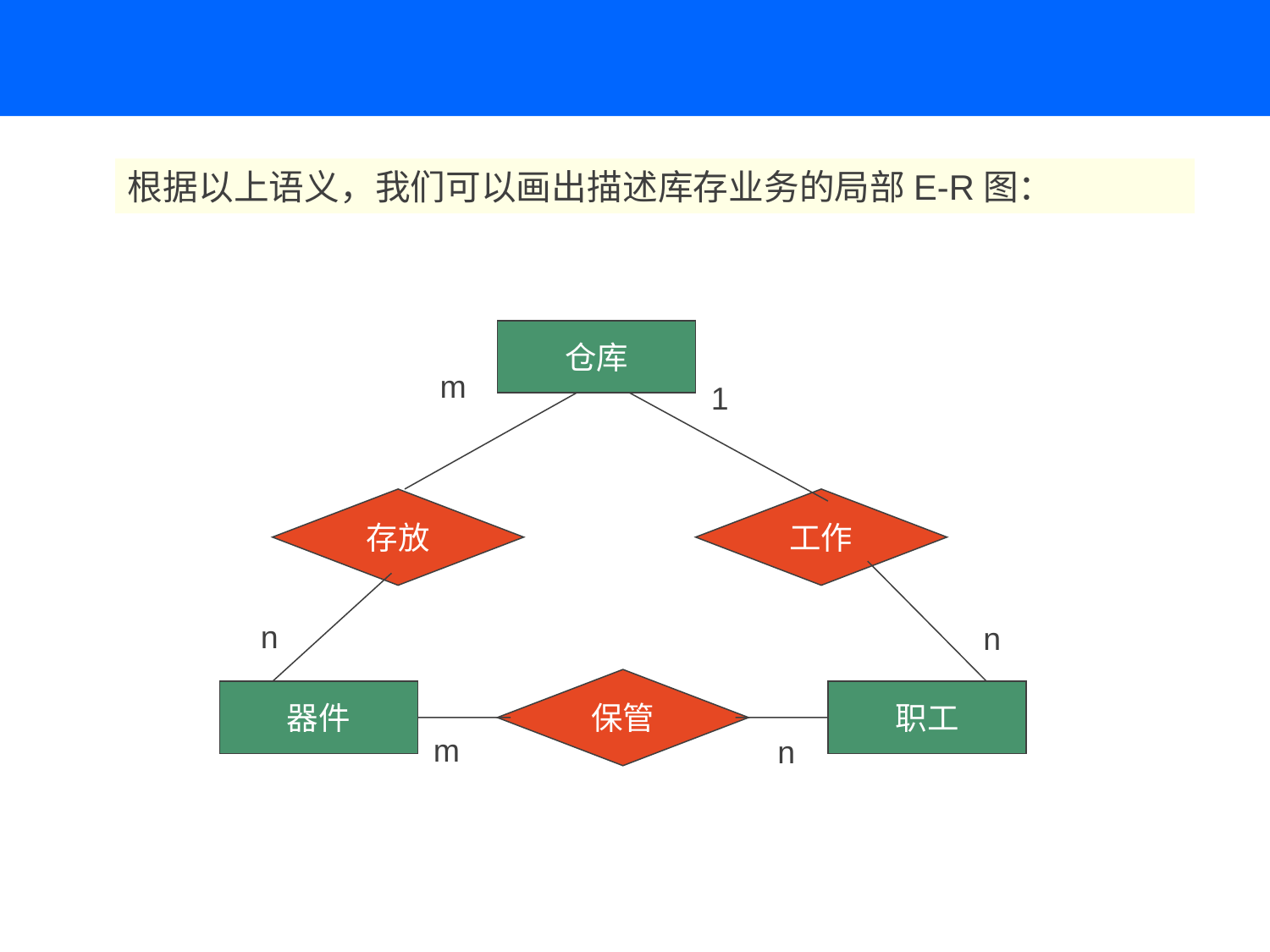

根据以上语义，我们可以画出描述库存业务的局部E-R图：
仓库
m
1

存放
工作

n
n
保管
器件
职工

m
n